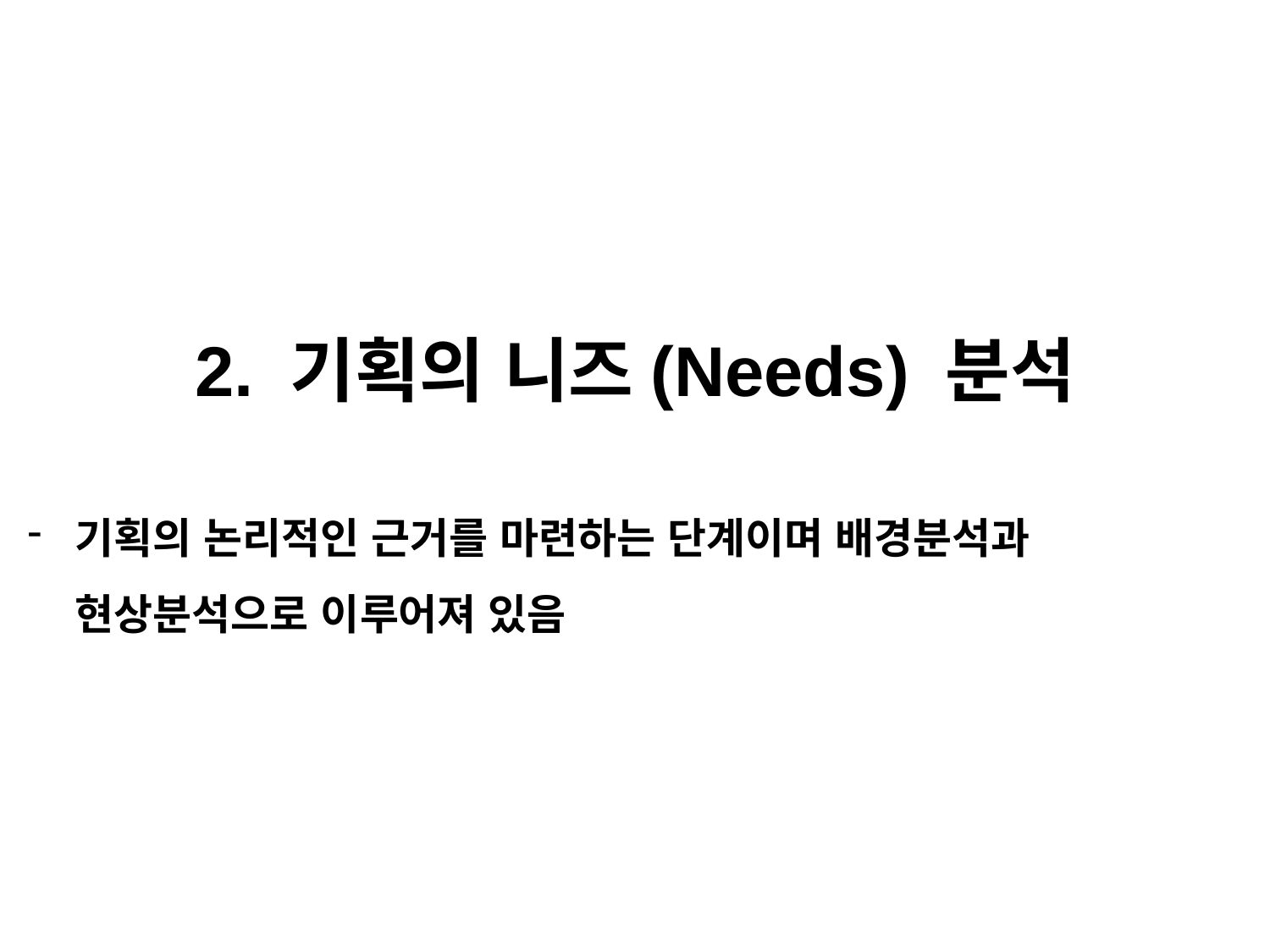

2. 기획의 니즈(Needs) 분석

기획의 논리적인 근거를 마련하는 단계이며 배경분석과 현상분석으로 이루어져 있음